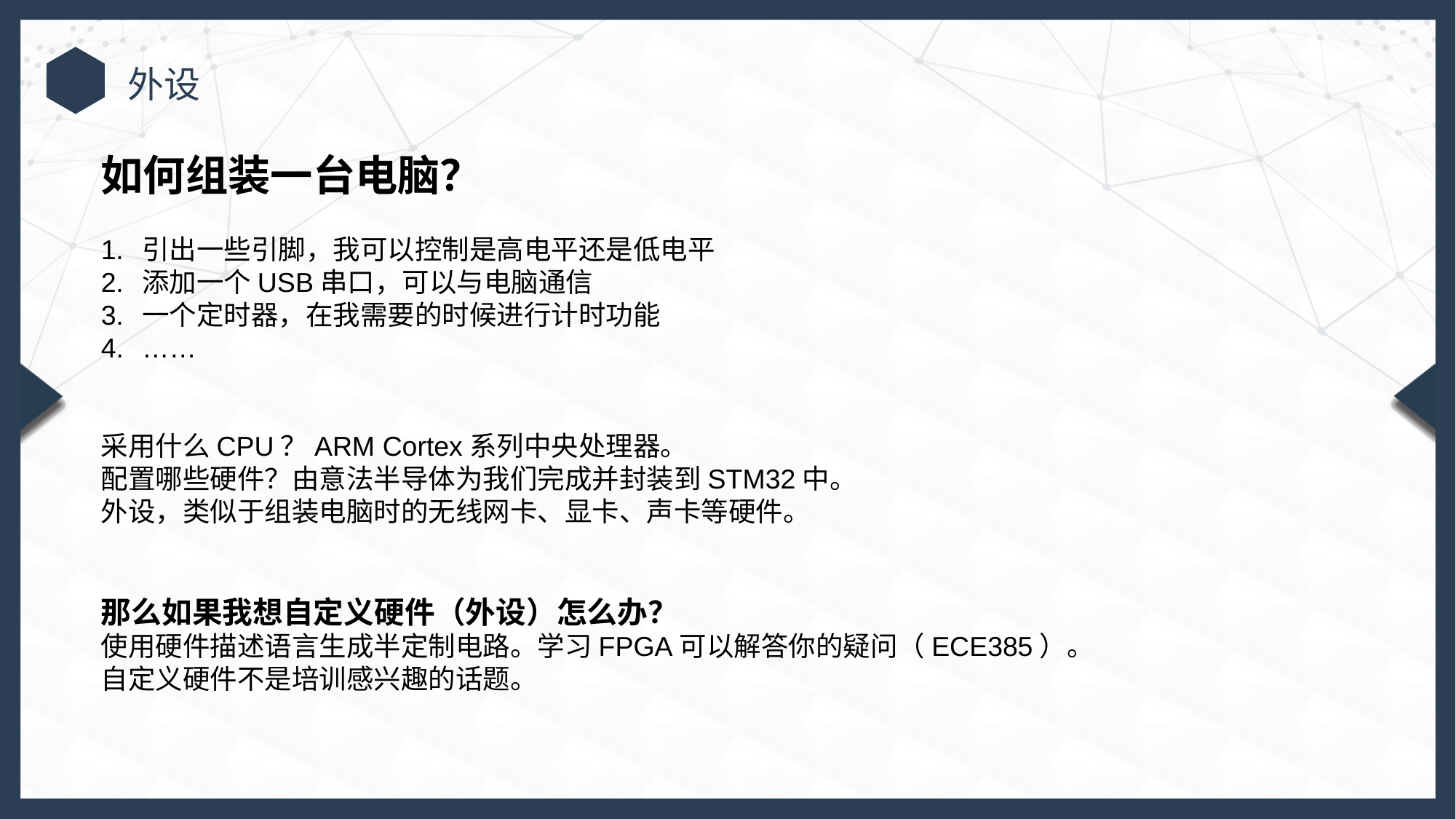

外设
如何组装一台电脑？

引出一些引脚，我可以控制是高电平还是低电平
添加一个USB串口，可以与电脑通信
一个定时器，在我需要的时候进行计时功能
……

采用什么CPU？ARM Cortex系列中央处理器。
配置哪些硬件？由意法半导体为我们完成并封装到STM32中。
外设，类似于组装电脑时的无线网卡、显卡、声卡等硬件。

那么如果我想自定义硬件（外设）怎么办？
使用硬件描述语言生成半定制电路。学习FPGA可以解答你的疑问（ECE385）。自定义硬件不是培训感兴趣的话题。
行业PPT模板http://www.1ppt.com/hangye/